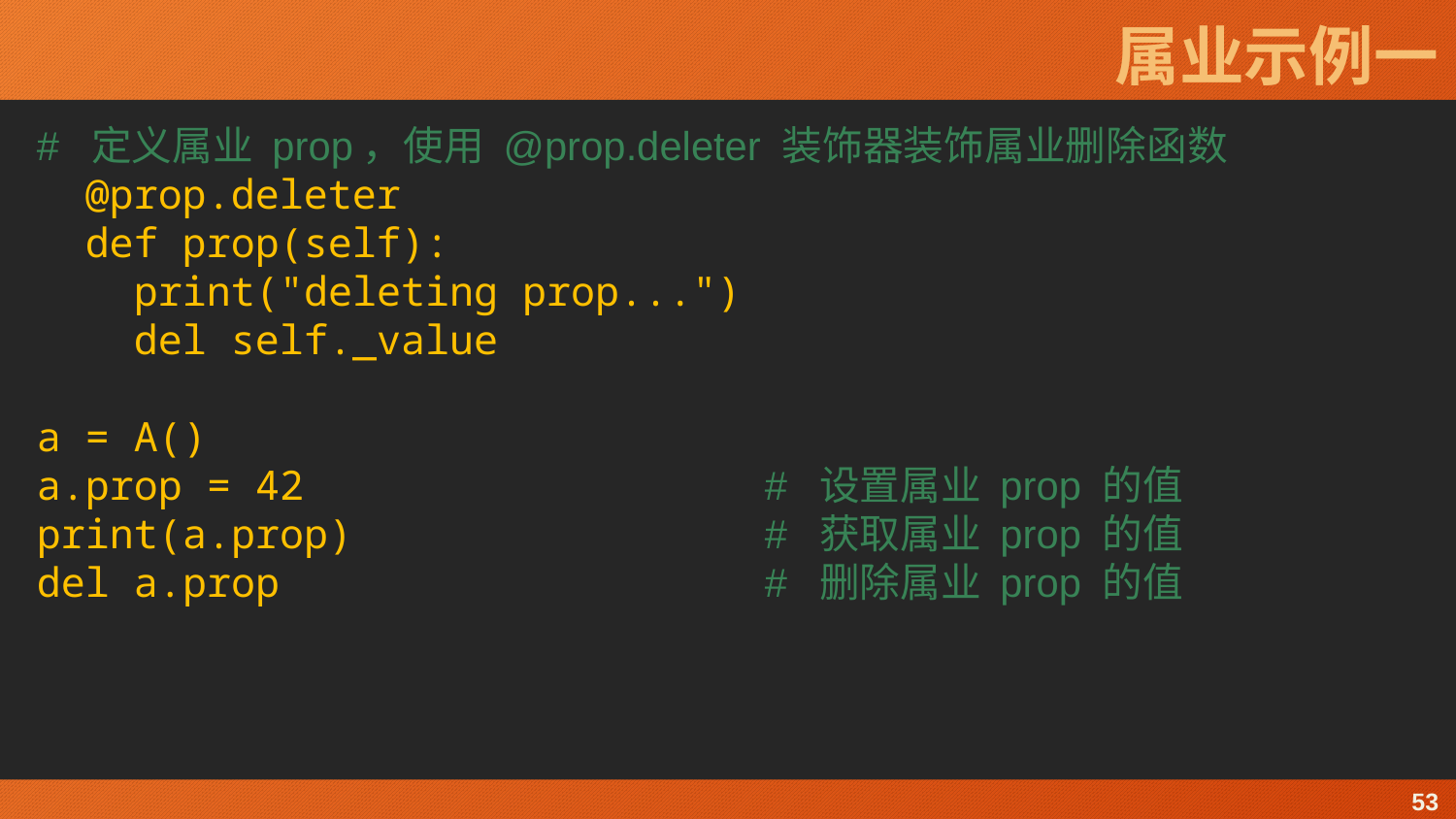

# 属业示例一
#  定义属业 prop，使用 @prop.deleter 装饰器装饰属业删除函数
  @prop.deleter
  def prop(self):
    print("deleting prop...")
    del self._value

a = A()
a.prop = 42				#  设置属业 prop 的值
print(a.prop)			#  获取属业 prop 的值
del a.prop				#  删除属业 prop 的值
53